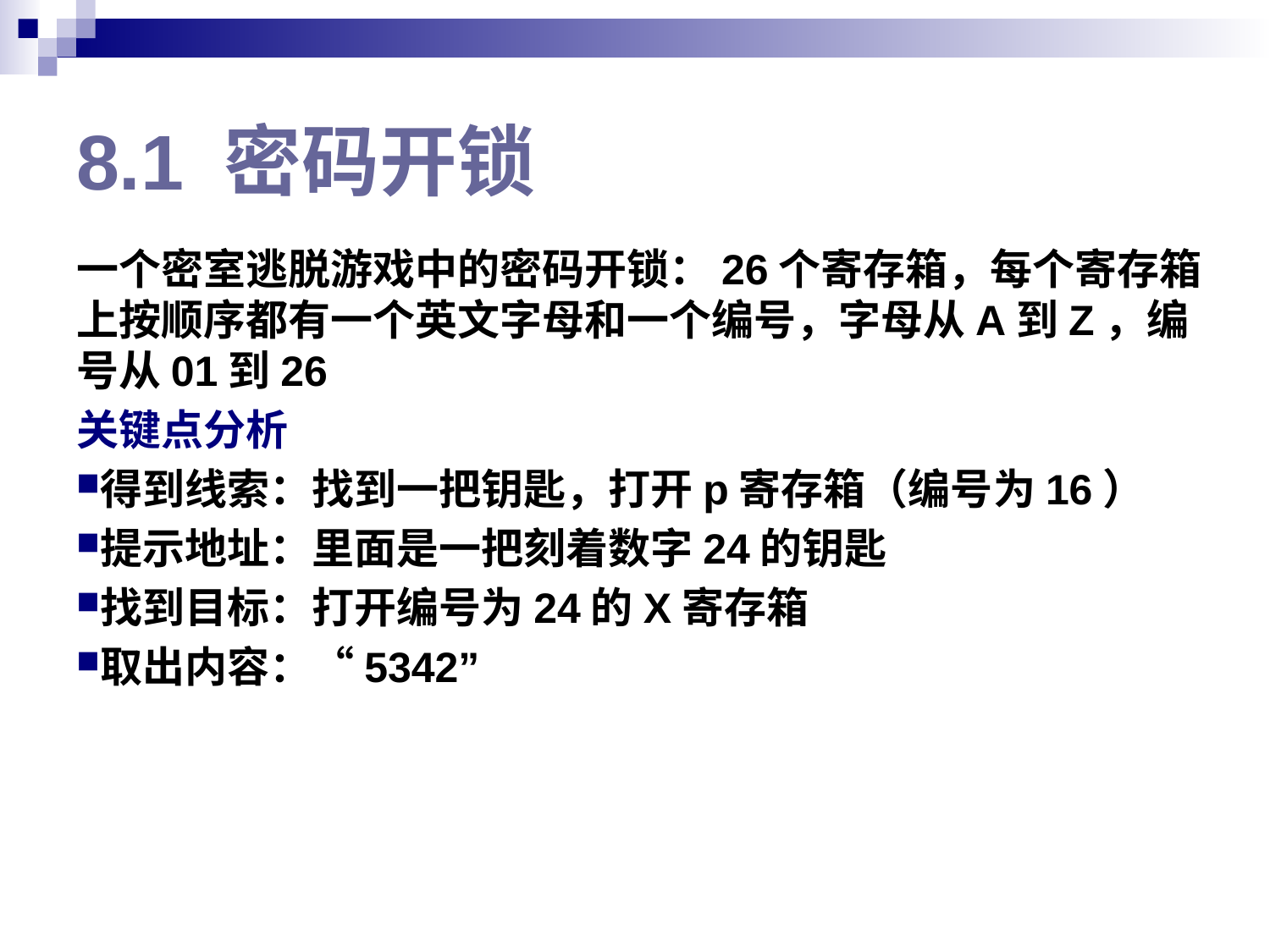

# 8.1 密码开锁
一个密室逃脱游戏中的密码开锁：26个寄存箱，每个寄存箱上按顺序都有一个英文字母和一个编号，字母从A到Z，编号从01到26
关键点分析
得到线索：找到一把钥匙，打开p寄存箱（编号为16）
提示地址：里面是一把刻着数字24的钥匙
找到目标：打开编号为24的X寄存箱
取出内容：“5342”